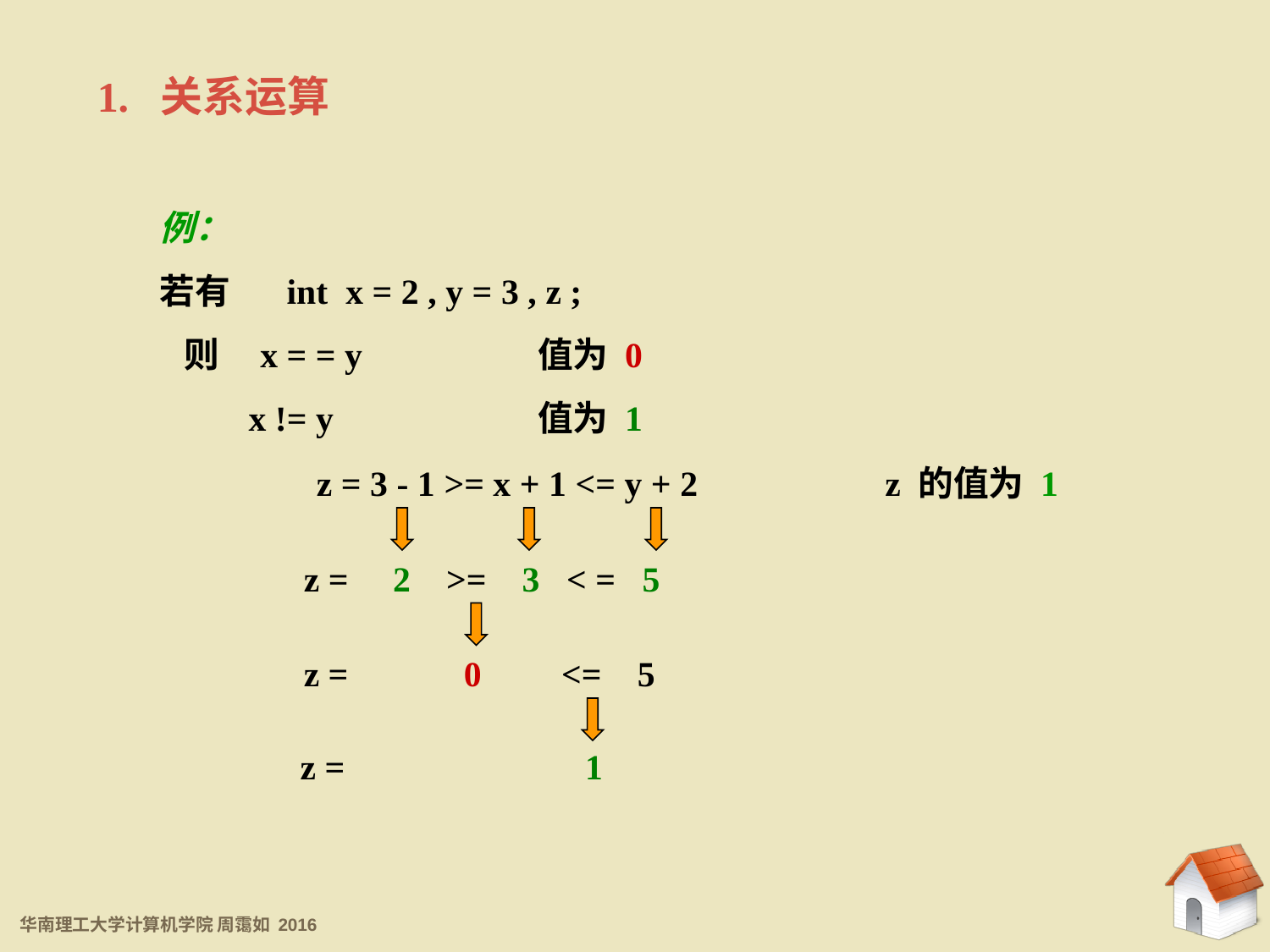

1.  关系运算
例：
若有	int  x = 2 , y = 3 , z ;
  则    x = = y
          x != y
值为 0
值为 1
z = 3 - 1 >= x + 1 <= y + 2
z 的值为 1

z =     2    >=    3   < =   5

z =             0         <=    5

z =                           1